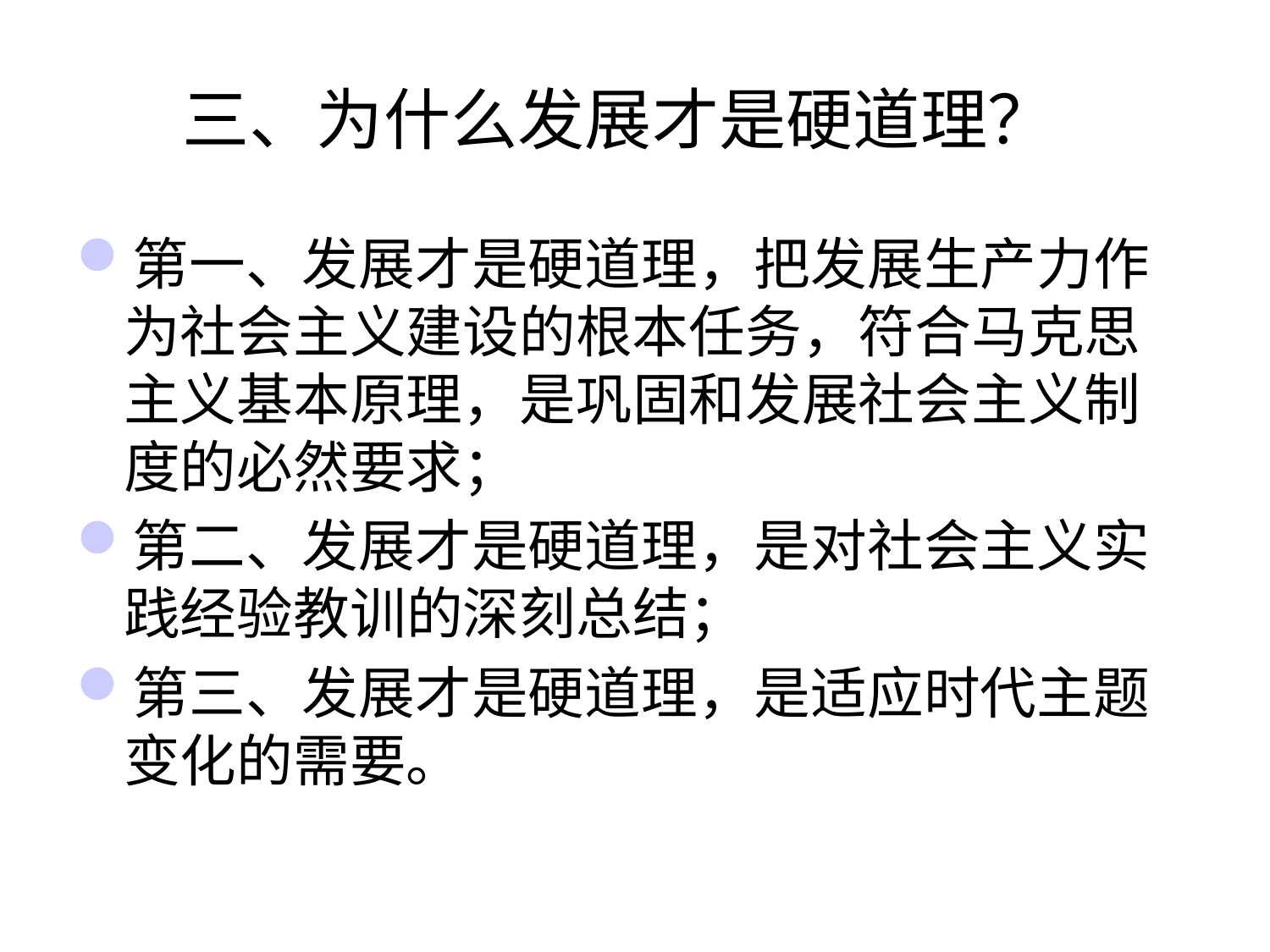

# 三、为什么发展才是硬道理？
第一、发展才是硬道理，把发展生产力作为社会主义建设的根本任务，符合马克思主义基本原理，是巩固和发展社会主义制度的必然要求；
第二、发展才是硬道理，是对社会主义实践经验教训的深刻总结；
第三、发展才是硬道理，是适应时代主题变化的需要。